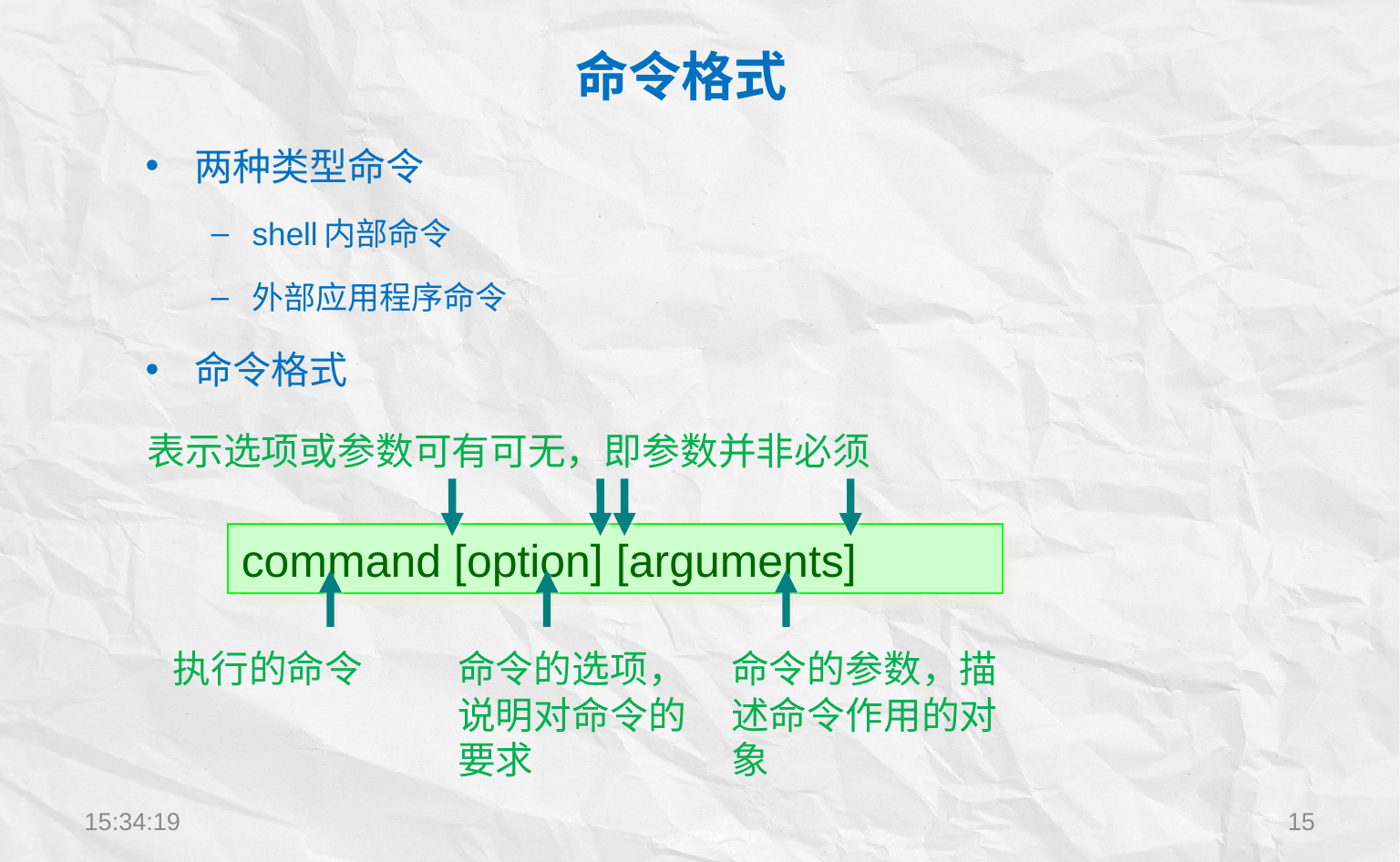

命令格式
两种类型命令
shell内部命令
外部应用程序命令
命令格式

表示选项或参数可有可无，即参数并非必须

command [option] [arguments]

执行的命令
命令的选项，说明对命令的要求
命令的参数，描述命令作用的对象
15:34:19
15